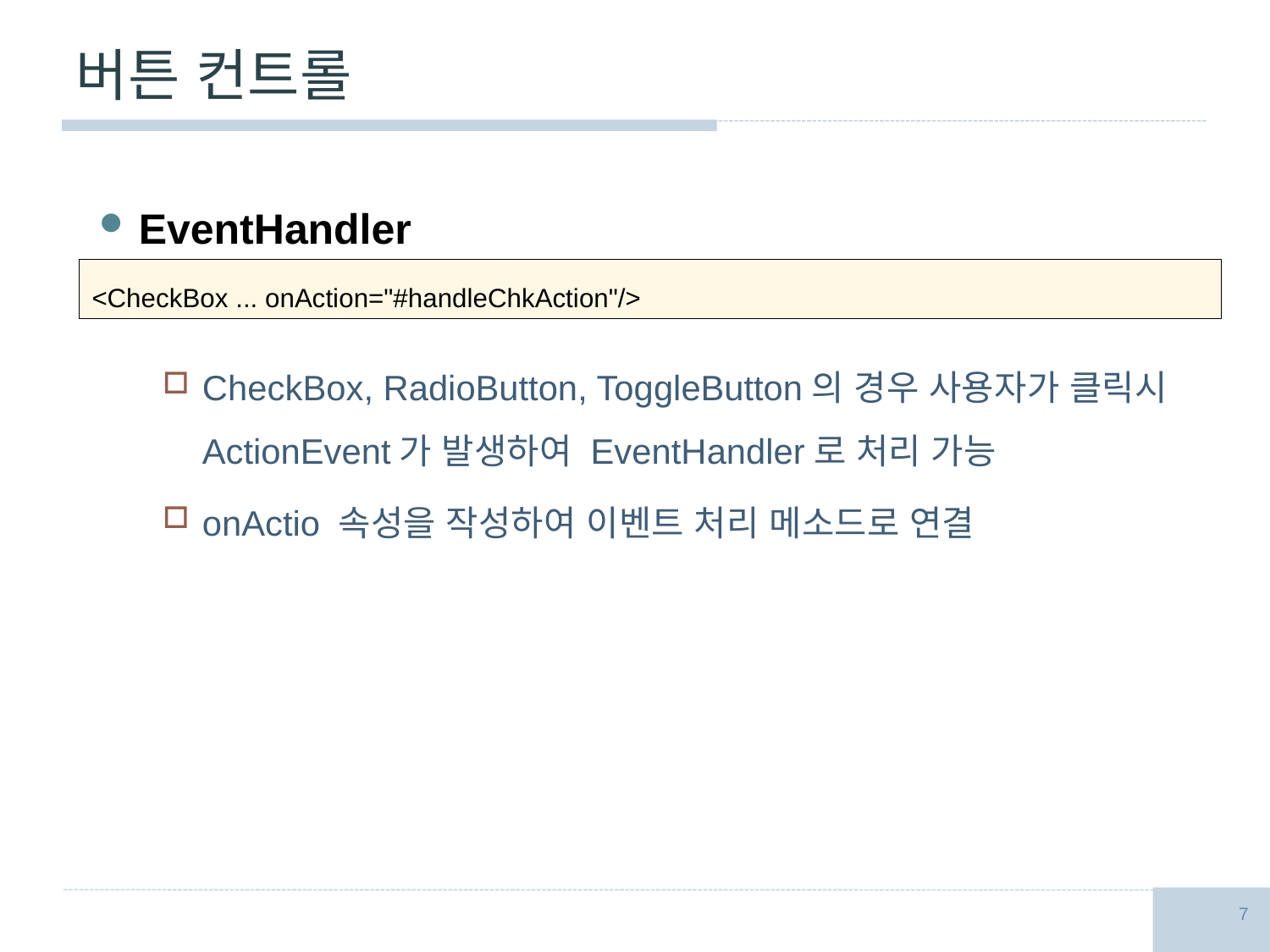

# 버튼 컨트롤
EventHandler

CheckBox, RadioButton, ToggleButton의 경우 사용자가 클릭시 ActionEvent가 발생하여 EventHandler로 처리 가능
onActio 속성을 작성하여 이벤트 처리 메소드로 연결

<CheckBox ... onAction="#handleChkAction"/>